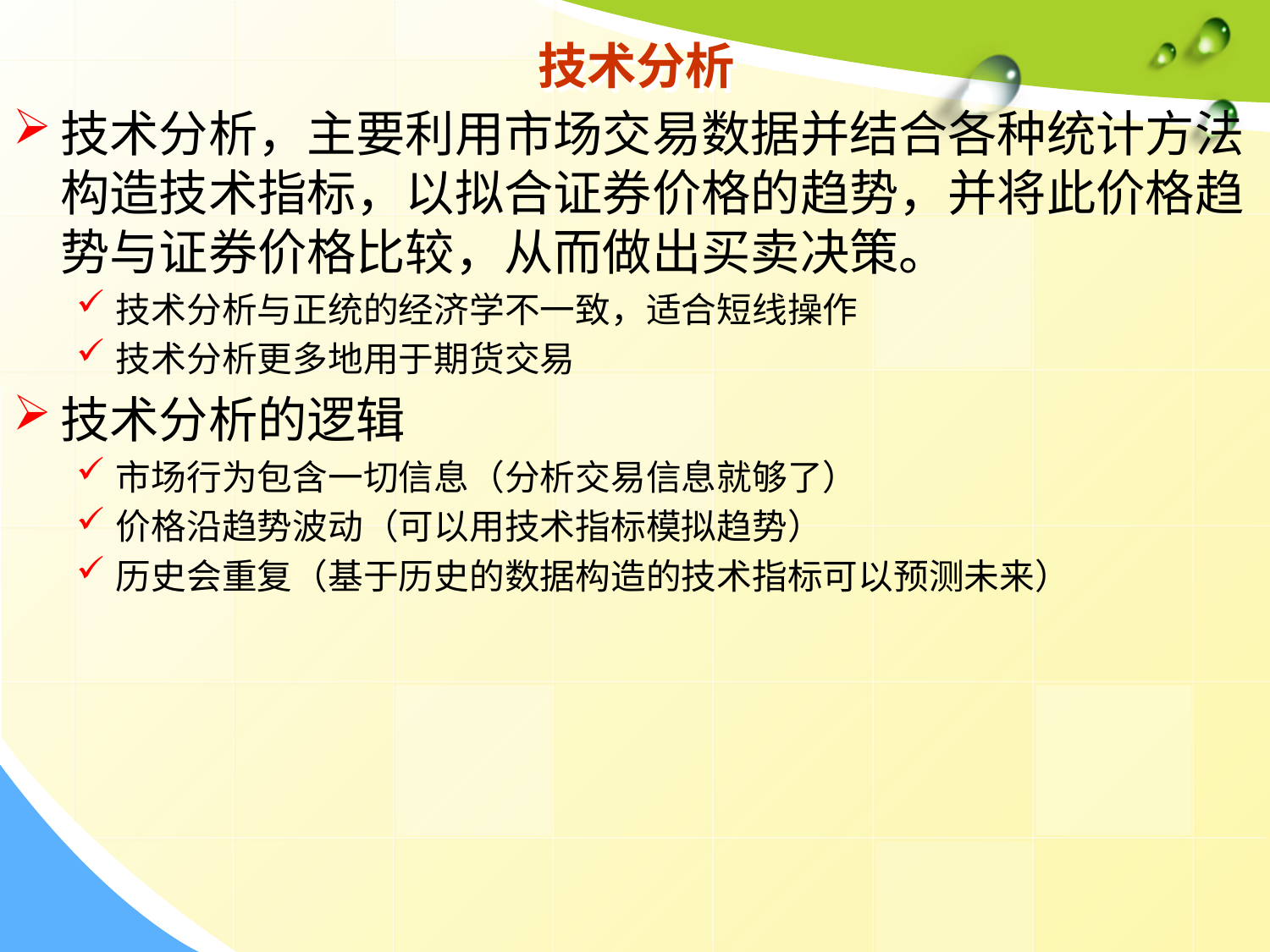

# 技术分析
技术分析，主要利用市场交易数据并结合各种统计方法构造技术指标，以拟合证券价格的趋势，并将此价格趋势与证券价格比较，从而做出买卖决策。
技术分析与正统的经济学不一致，适合短线操作
技术分析更多地用于期货交易
技术分析的逻辑
市场行为包含一切信息（分析交易信息就够了）
价格沿趋势波动（可以用技术指标模拟趋势）
历史会重复（基于历史的数据构造的技术指标可以预测未来）